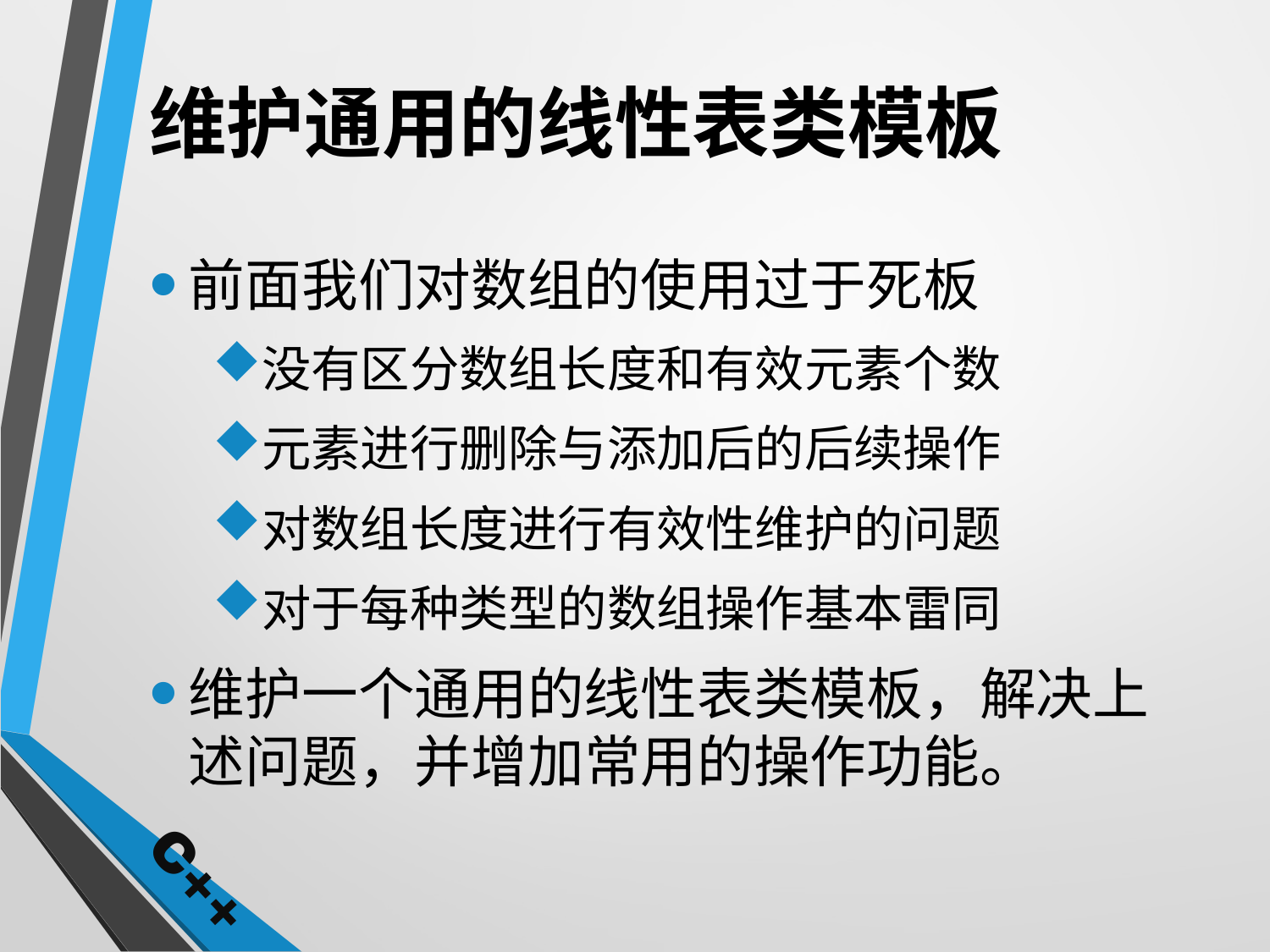

# 维护通用的线性表类模板
前面我们对数组的使用过于死板
没有区分数组长度和有效元素个数
元素进行删除与添加后的后续操作
对数组长度进行有效性维护的问题
对于每种类型的数组操作基本雷同
维护一个通用的线性表类模板，解决上述问题，并增加常用的操作功能。